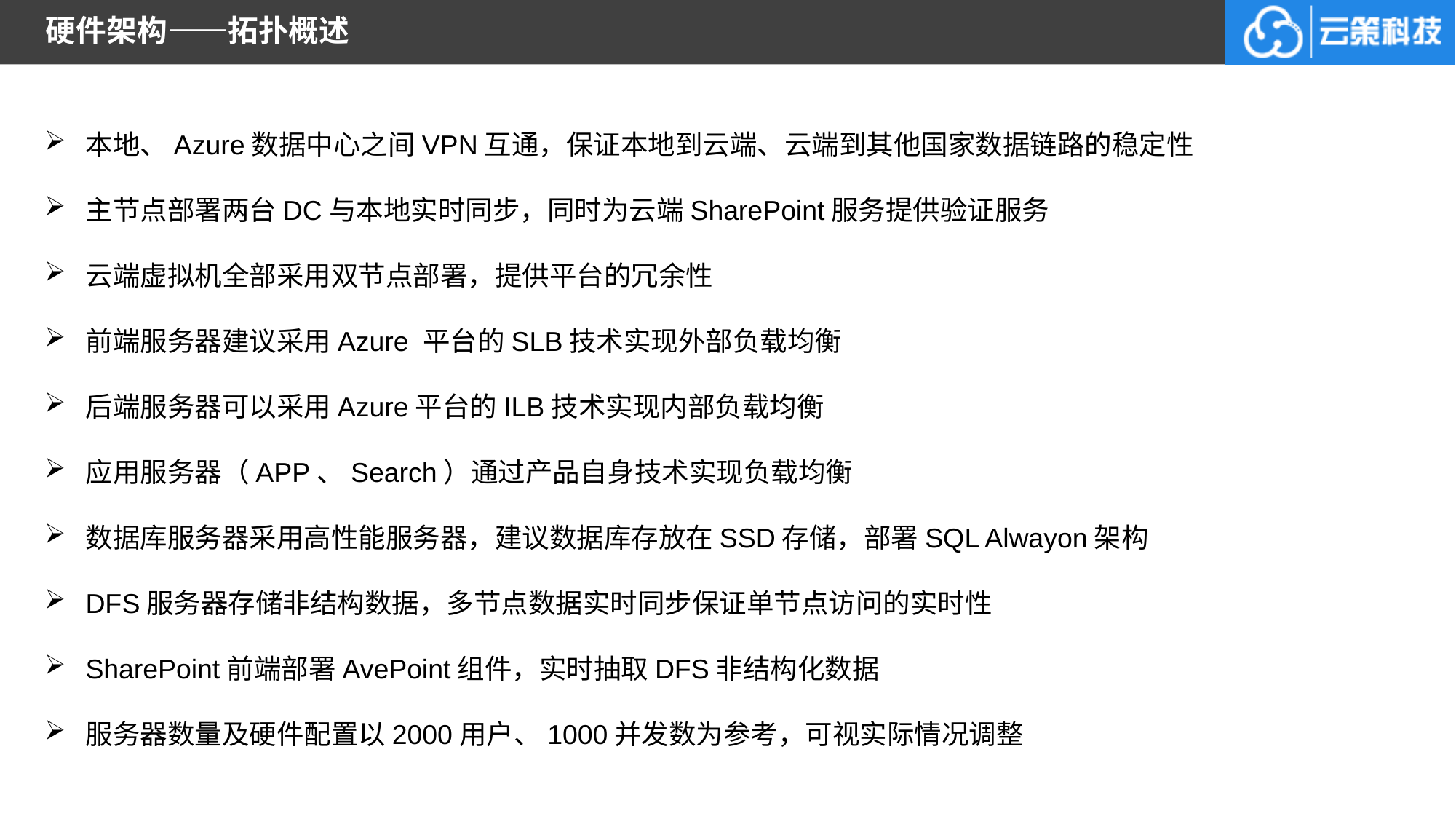

# 硬件架构——拓扑概述
本地、Azure数据中心之间VPN互通，保证本地到云端、云端到其他国家数据链路的稳定性
主节点部署两台DC与本地实时同步，同时为云端SharePoint服务提供验证服务
云端虚拟机全部采用双节点部署，提供平台的冗余性
前端服务器建议采用Azure 平台的SLB技术实现外部负载均衡
后端服务器可以采用Azure平台的ILB技术实现内部负载均衡
应用服务器（APP、Search）通过产品自身技术实现负载均衡
数据库服务器采用高性能服务器，建议数据库存放在SSD存储，部署SQL Alwayon架构
DFS服务器存储非结构数据，多节点数据实时同步保证单节点访问的实时性
SharePoint前端部署AvePoint组件，实时抽取DFS非结构化数据
服务器数量及硬件配置以2000用户、1000并发数为参考，可视实际情况调整